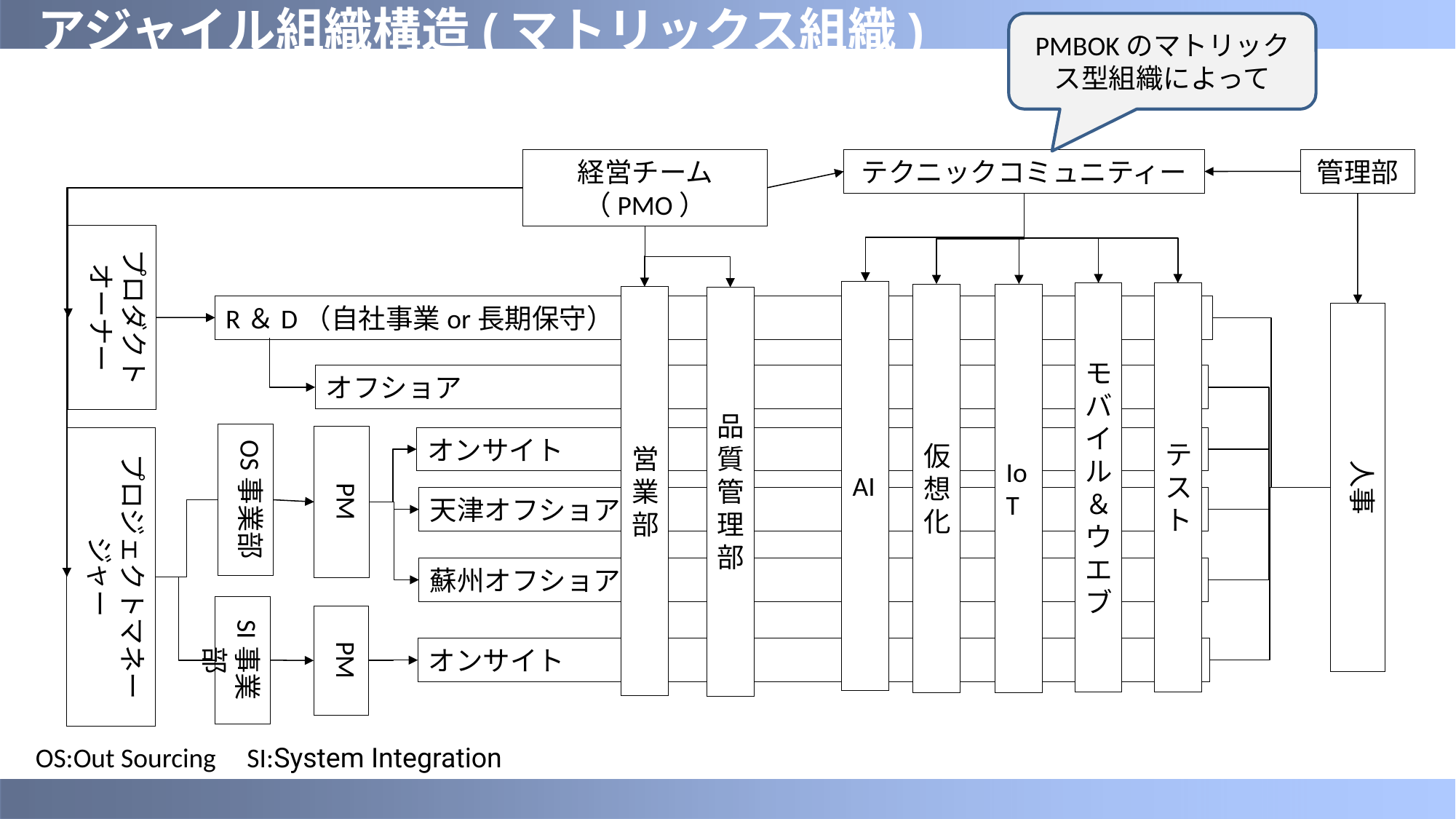

# アジャイル組織構造(マトリックス組織)
PMBOKのマトリックス型組織によって
経営チーム（PMO）
管理部
テクニックコミュニティー
プロダクトオーナー
AI
モバイル＆ウエブ
テスト
仮想化
IoT
営業部
品質管理部
R＆D（自社事業or長期保守）
人事
オフショア
OS事業部
PM
プロジェクトマネージャー
オンサイト
天津オフショア
蘇州オフショア
SI事業部
PM
オンサイト
OS:Out Sourcing     SI:System Integration